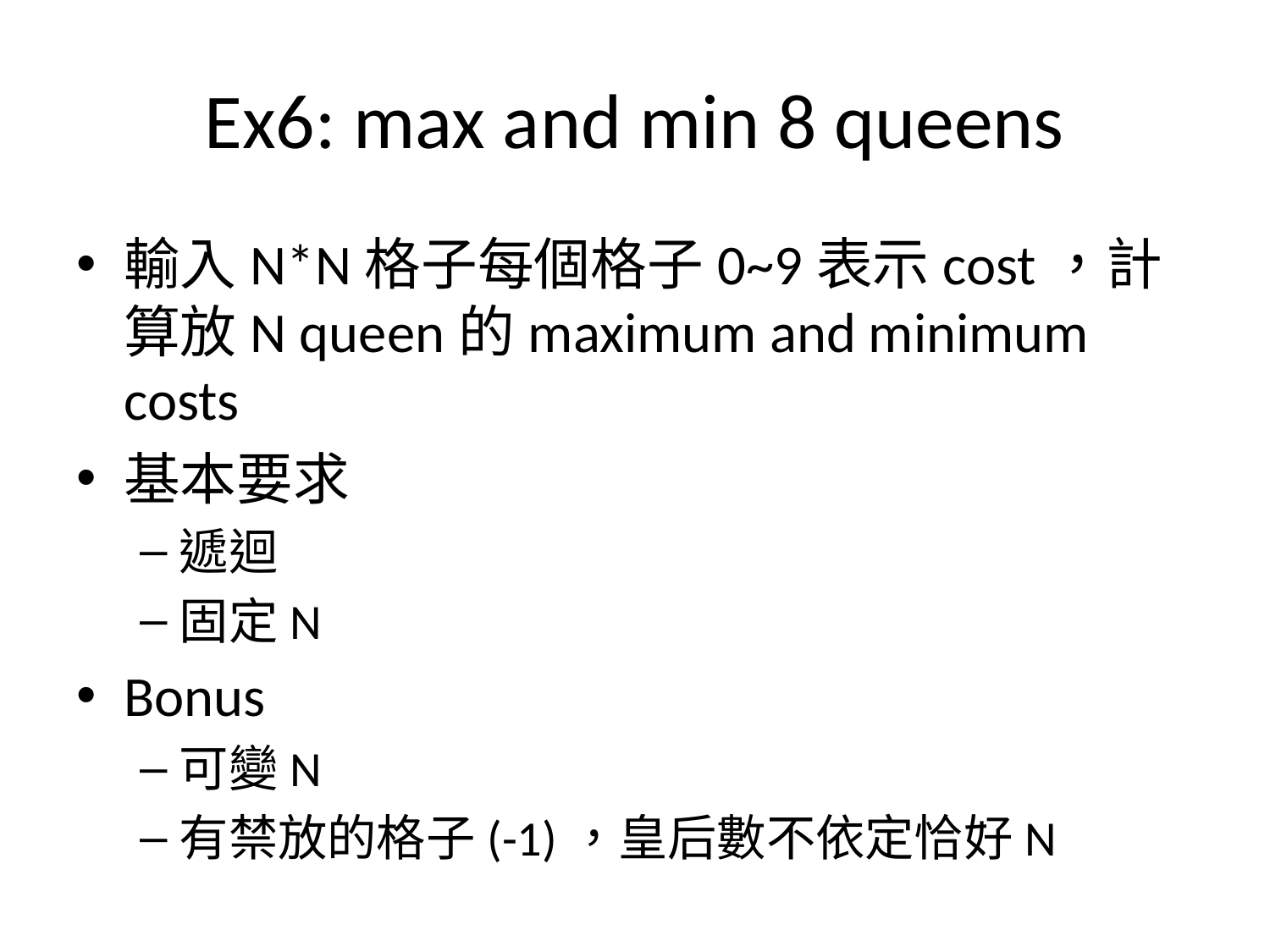

# Ex6: max and min 8 queens
輸入N*N格子每個格子0~9表示cost，計算放N queen的maximum and minimum costs
基本要求
遞迴
固定N
Bonus
可變N
有禁放的格子(-1)，皇后數不依定恰好N